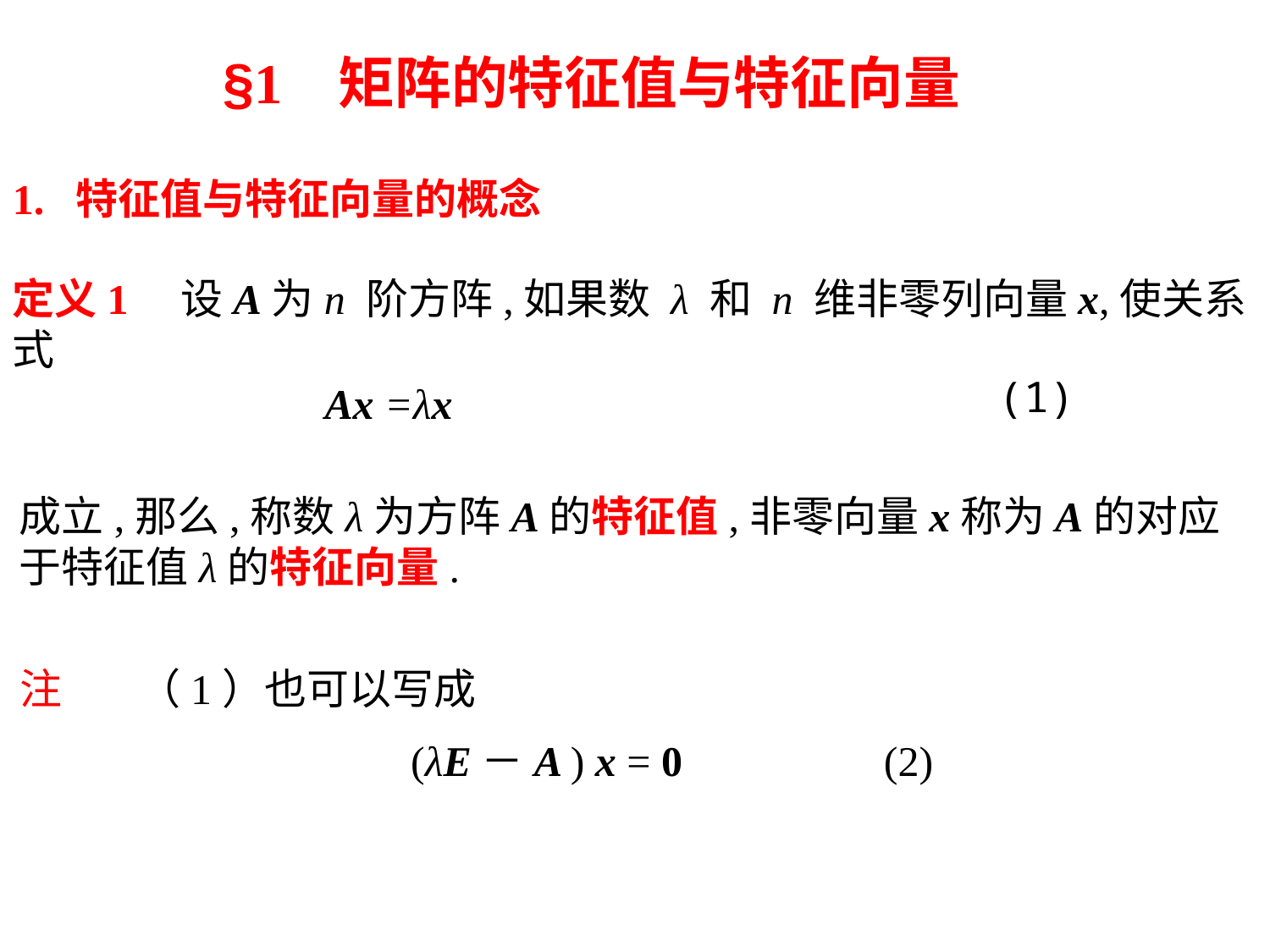

§1   矩阵的特征值与特征向量
1.  特征值与特征向量的概念
定义1    设A为n 阶方阵,如果数 λ 和 n 维非零列向量x,使关系式
  (1)
Ax =λx
成立,那么,称数λ为方阵A的特征值,非零向量x称为A的对应于特征值λ的特征向量.
注        （1）也可以写成
       (λE－A ) x = 0                   (2)